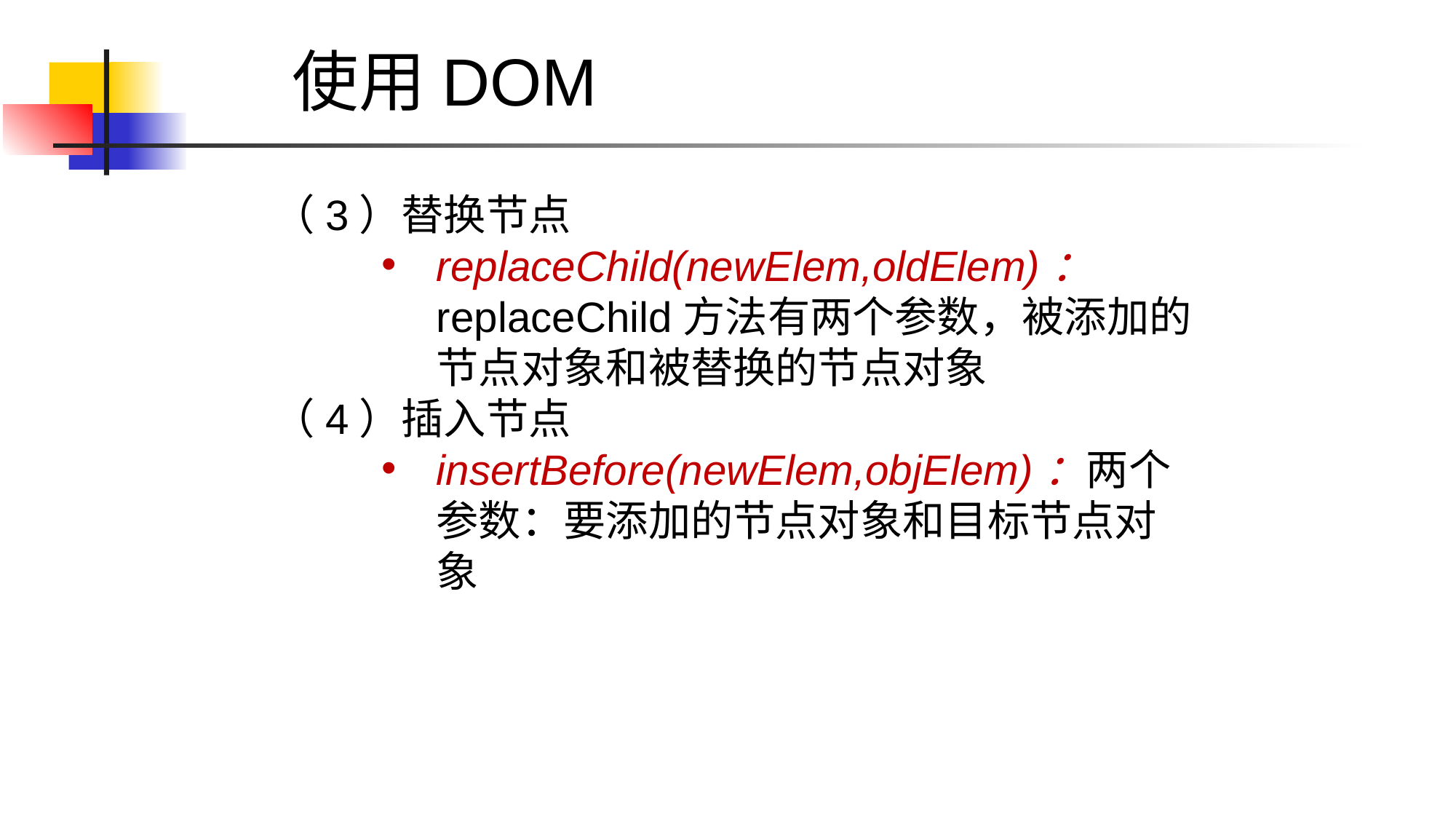

使用DOM
（3）替换节点
replaceChild(newElem,oldElem)：replaceChild方法有两个参数，被添加的节点对象和被替换的节点对象
（4）插入节点
insertBefore(newElem,objElem)：两个参数：要添加的节点对象和目标节点对象